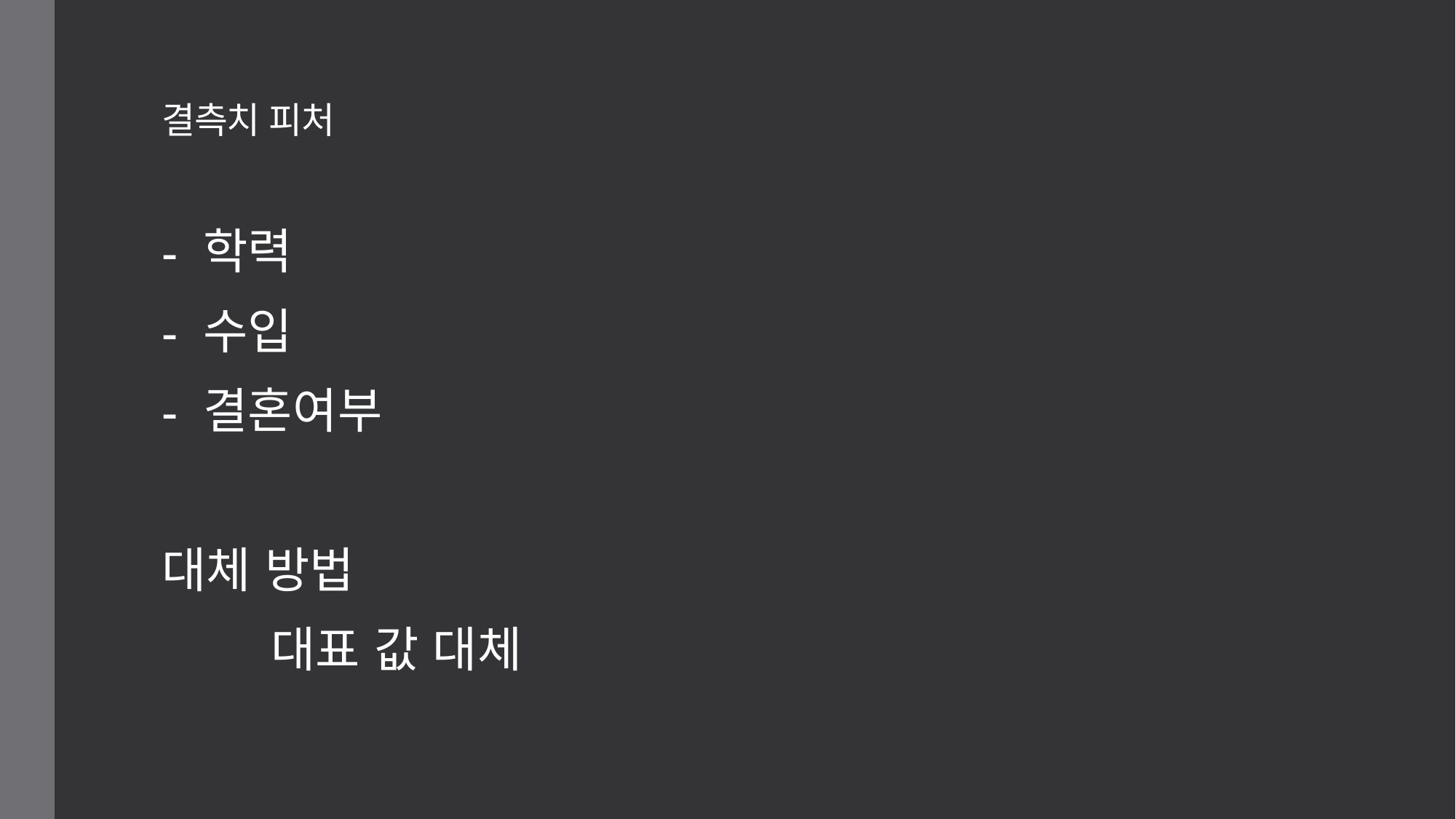

# 결측치 피처
- 학력
- 수입
- 결혼여부

대체 방법
	대표 값 대체